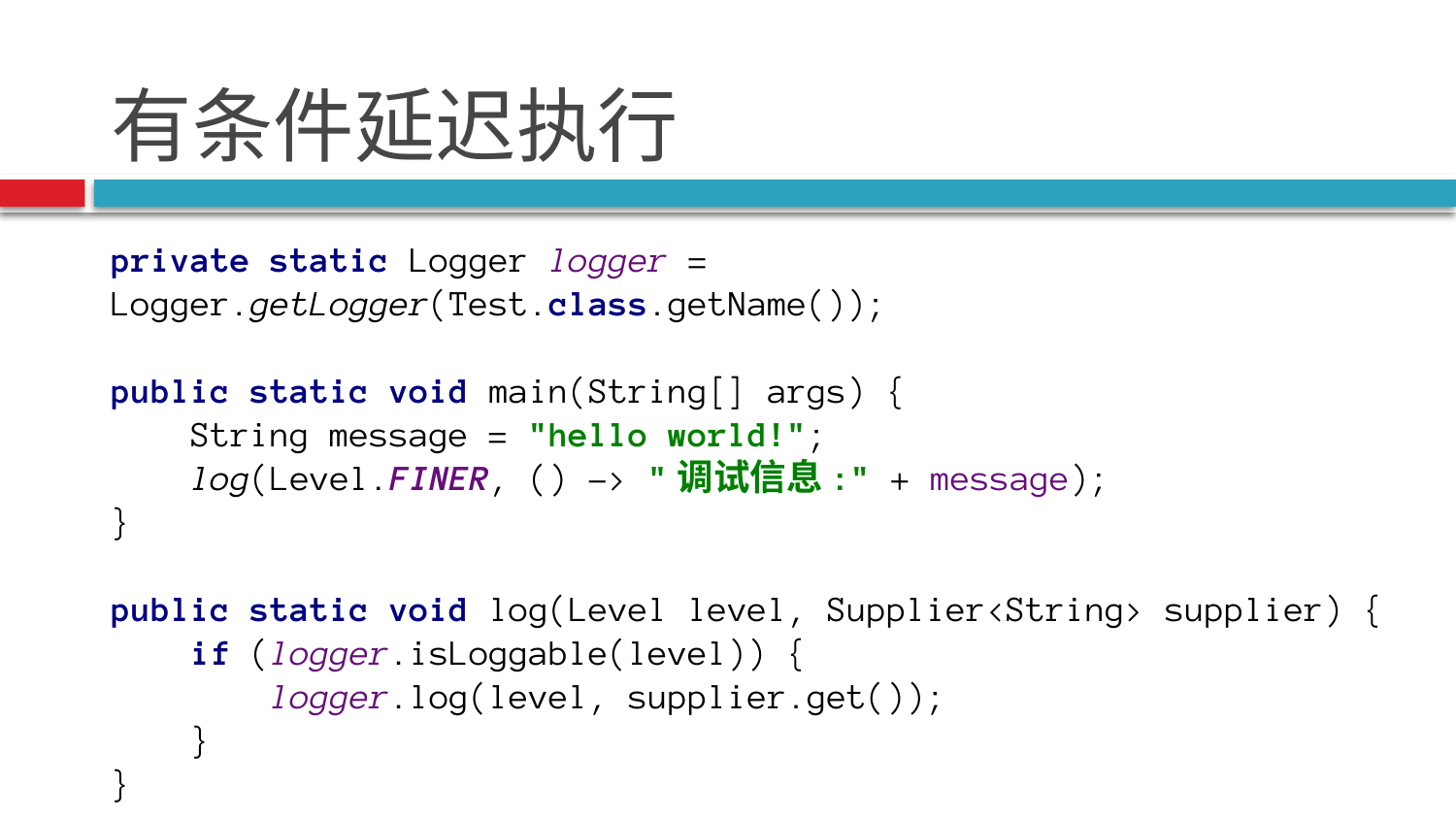

# 有条件延迟执行
private static Logger logger = Logger.getLogger(Test.class.getName());
public static void main(String[] args) {
    String message = "hello world!";
    log(Level.FINER, () -> "调试信息:" + message);
}
public static void log(Level level, Supplier<String> supplier) {
    if (logger.isLoggable(level)) {
        logger.log(level, supplier.get());
    }
}